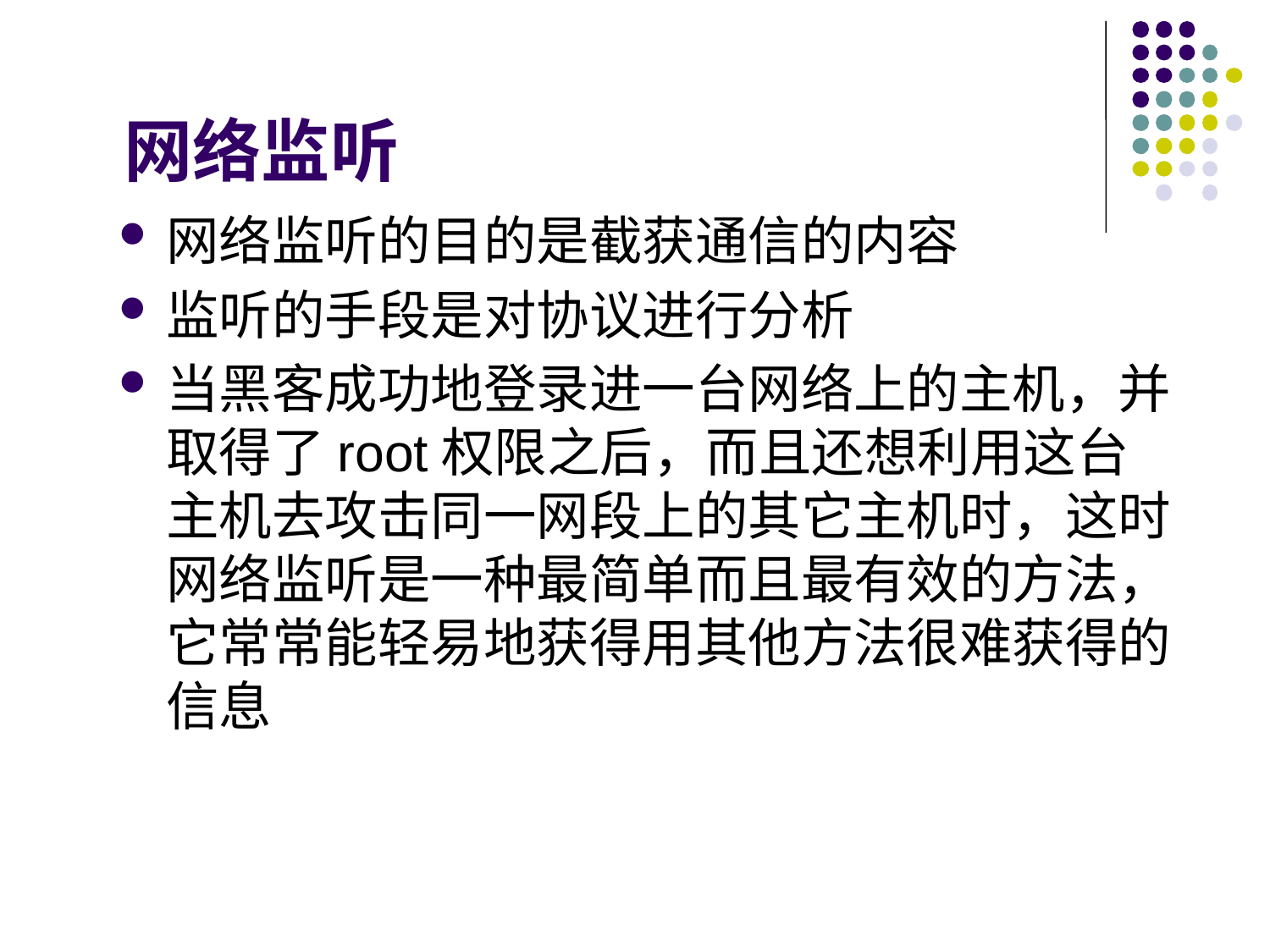

# 网络监听
网络监听的目的是截获通信的内容
监听的手段是对协议进行分析
当黑客成功地登录进一台网络上的主机，并取得了root权限之后，而且还想利用这台主机去攻击同一网段上的其它主机时，这时网络监听是一种最简单而且最有效的方法，它常常能轻易地获得用其他方法很难获得的信息